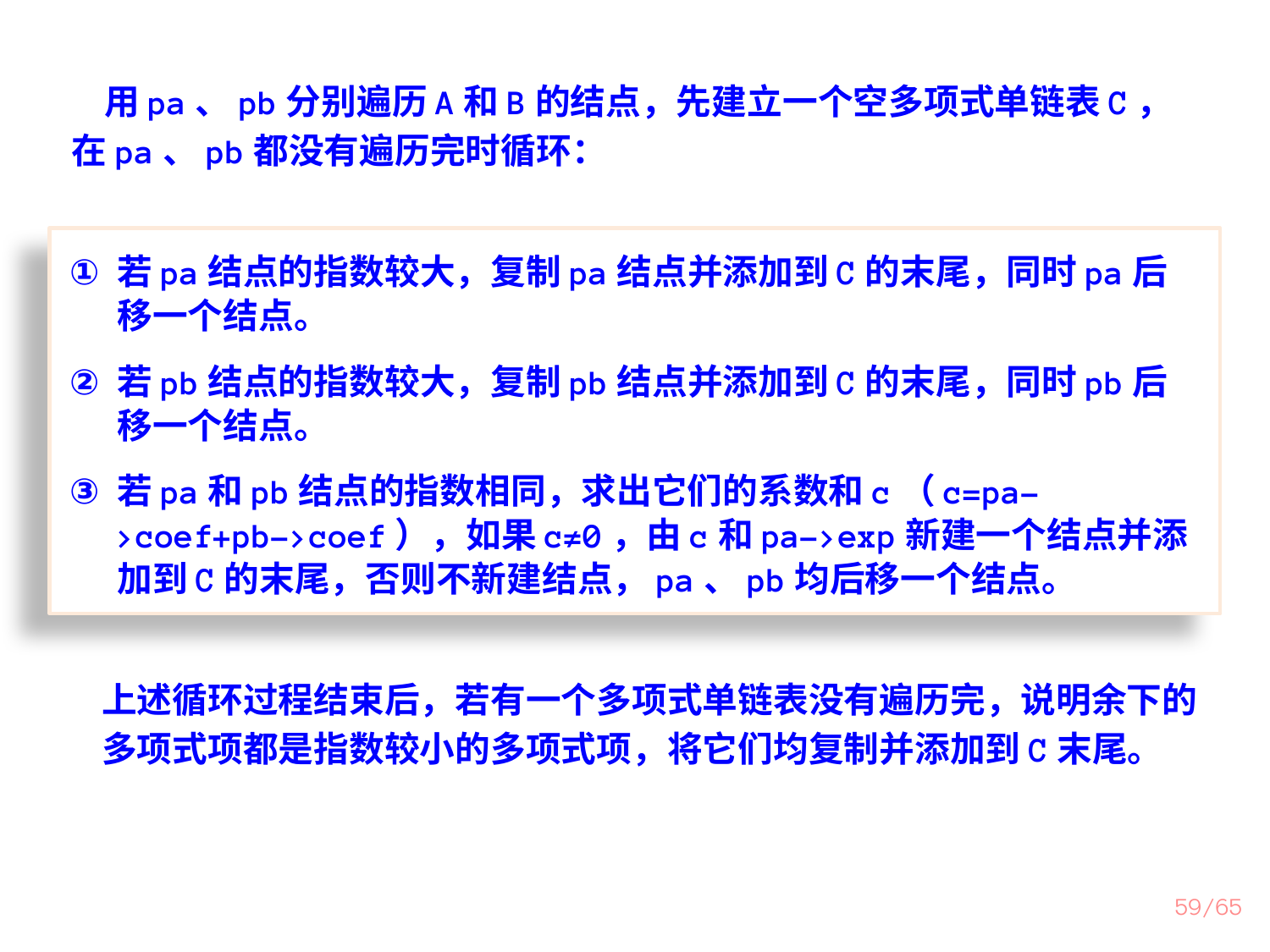

用pa、pb分别遍历A和B的结点，先建立一个空多项式单链表C，在pa、pb都没有遍历完时循环：
若pa结点的指数较大，复制pa结点并添加到C的末尾，同时pa后移一个结点。
若pb结点的指数较大，复制pb结点并添加到C的末尾，同时pb后移一个结点。
若pa和pb结点的指数相同，求出它们的系数和c（c=pa->coef+pb->coef），如果c≠0，由c和pa->exp新建一个结点并添加到C的末尾，否则不新建结点，pa、pb均后移一个结点。
上述循环过程结束后，若有一个多项式单链表没有遍历完，说明余下的多项式项都是指数较小的多项式项，将它们均复制并添加到C末尾。
59/65